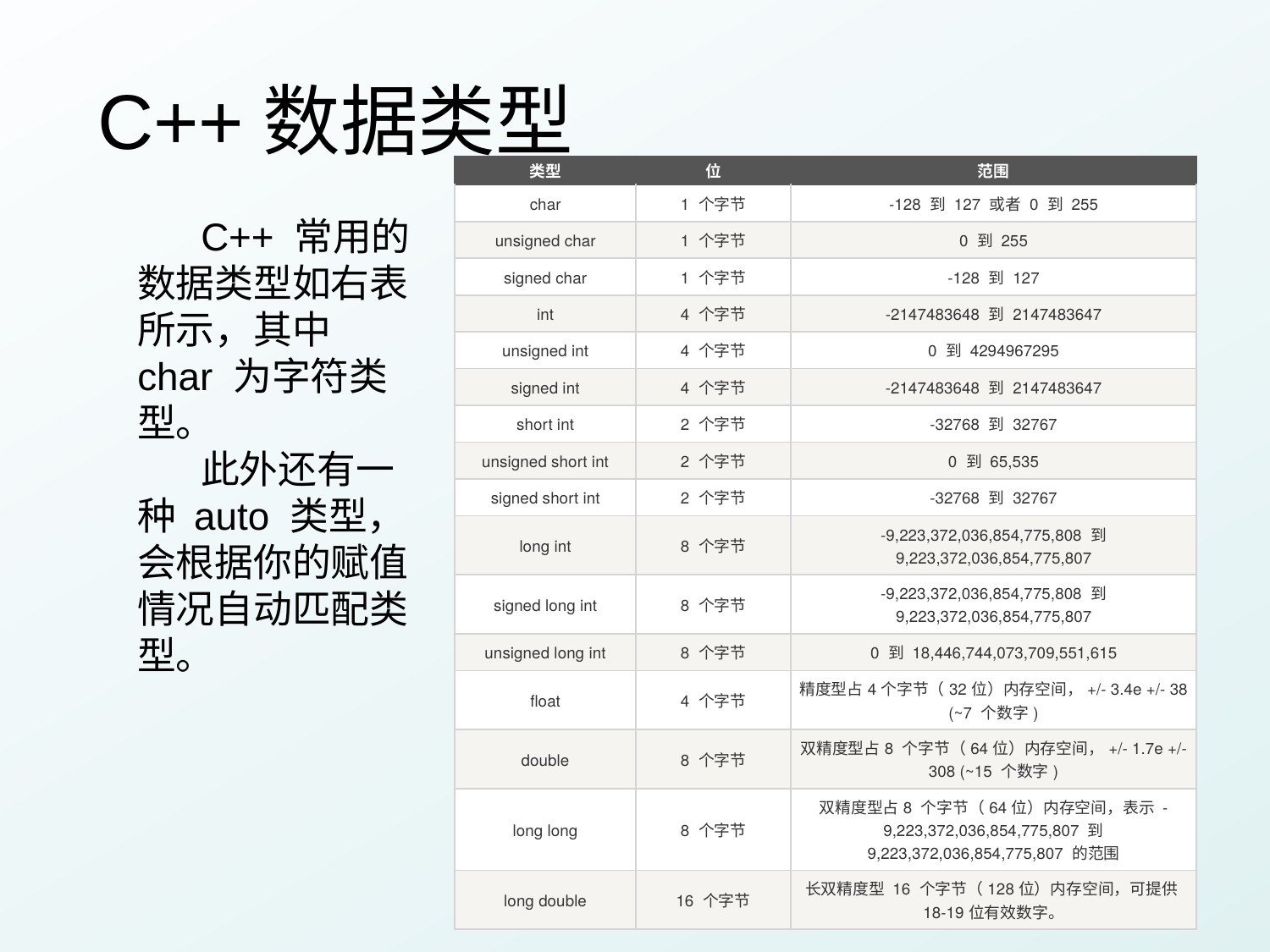

# C++数据类型
| 类型 | 位 | 范围 |
| --- | --- | --- |
| char | 1 个字节 | -128 到 127 或者 0 到 255 |
| unsigned char | 1 个字节 | 0 到 255 |
| signed char | 1 个字节 | -128 到 127 |
| int | 4 个字节 | -2147483648 到 2147483647 |
| unsigned int | 4 个字节 | 0 到 4294967295 |
| signed int | 4 个字节 | -2147483648 到 2147483647 |
| short int | 2 个字节 | -32768 到 32767 |
| unsigned short int | 2 个字节 | 0 到 65,535 |
| signed short int | 2 个字节 | -32768 到 32767 |
| long int | 8 个字节 | -9,223,372,036,854,775,808 到 9,223,372,036,854,775,807 |
| signed long int | 8 个字节 | -9,223,372,036,854,775,808 到 9,223,372,036,854,775,807 |
| unsigned long int | 8 个字节 | 0 到 18,446,744,073,709,551,615 |
| float | 4 个字节 | 精度型占4个字节（32位）内存空间，+/- 3.4e +/- 38 (~7 个数字) |
| double | 8 个字节 | 双精度型占8 个字节（64位）内存空间，+/- 1.7e +/- 308 (~15 个数字) |
| long long | 8 个字节 | 双精度型占8 个字节（64位）内存空间，表示 -9,223,372,036,854,775,807 到 9,223,372,036,854,775,807 的范围 |
| long double | 16 个字节 | 长双精度型 16 个字节（128位）内存空间，可提供18-19位有效数字。 |
C++ 常用的数据类型如右表所示，其中 char 为字符类型。
此外还有一种 auto 类型，会根据你的赋值情况自动匹配类型。